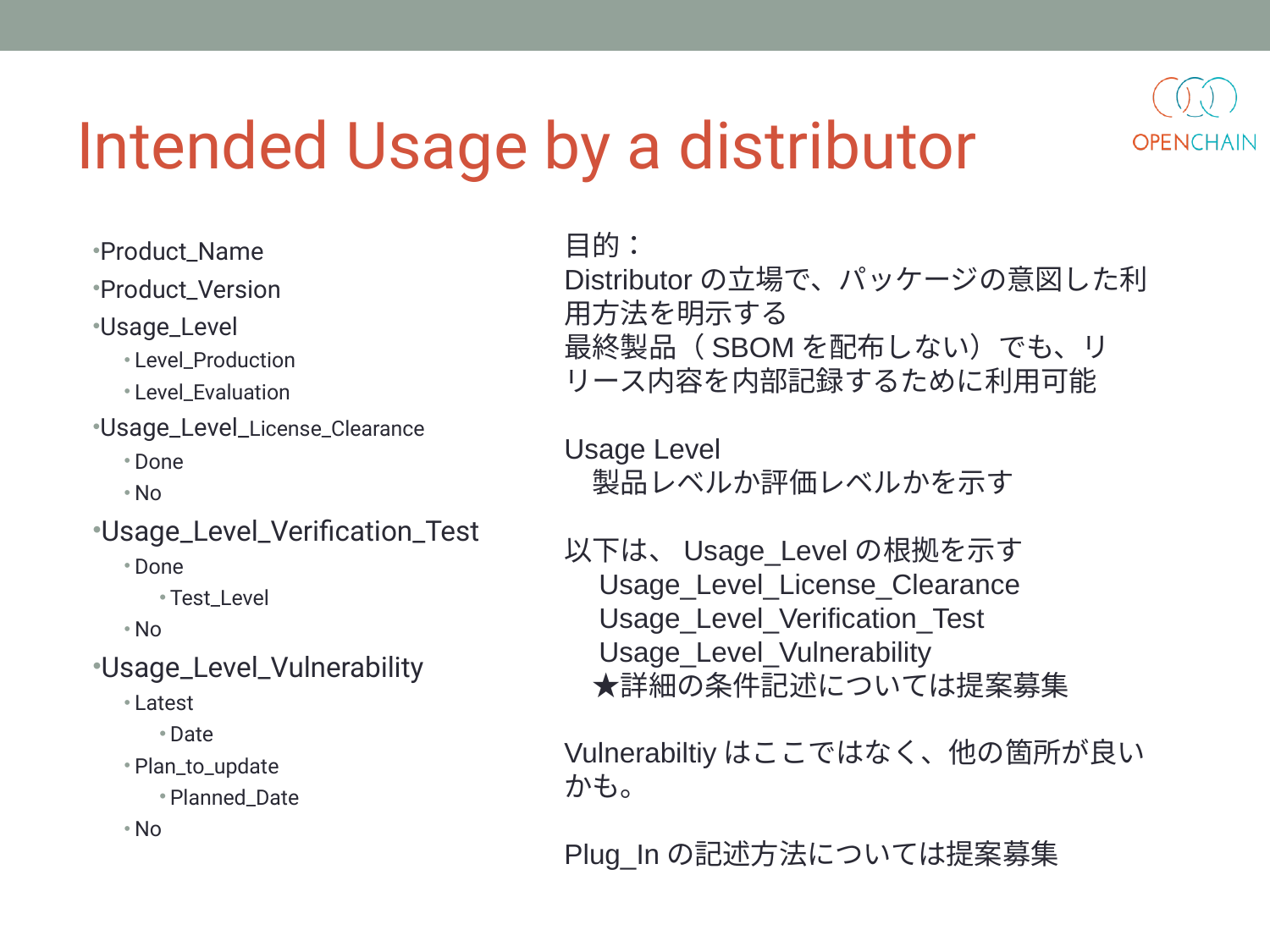

# Intended Usage by a distributor
目的：
Distributorの立場で、パッケージの意図した利用方法を明示する
最終製品（SBOMを配布しない）でも、リリース内容を内部記録するために利用可能

Usage Level
　製品レベルか評価レベルかを示す

以下は、Usage_Levelの根拠を示す
　Usage_Level_License_Clearance
　Usage_Level_Verification_Test
　Usage_Level_Vulnerability
　★詳細の条件記述については提案募集

Vulnerabiltiyはここではなく、他の箇所が良いかも。

Plug_Inの記述方法については提案募集

Product_Name
Product_Version
Usage_Level
Level_Production
Level_Evaluation
Usage_Level_License_Clearance
Done
No
Usage_Level_Verification_Test
Done
Test_Level
No
Usage_Level_Vulnerability
Latest
Date
Plan_to_update
Planned_Date
No